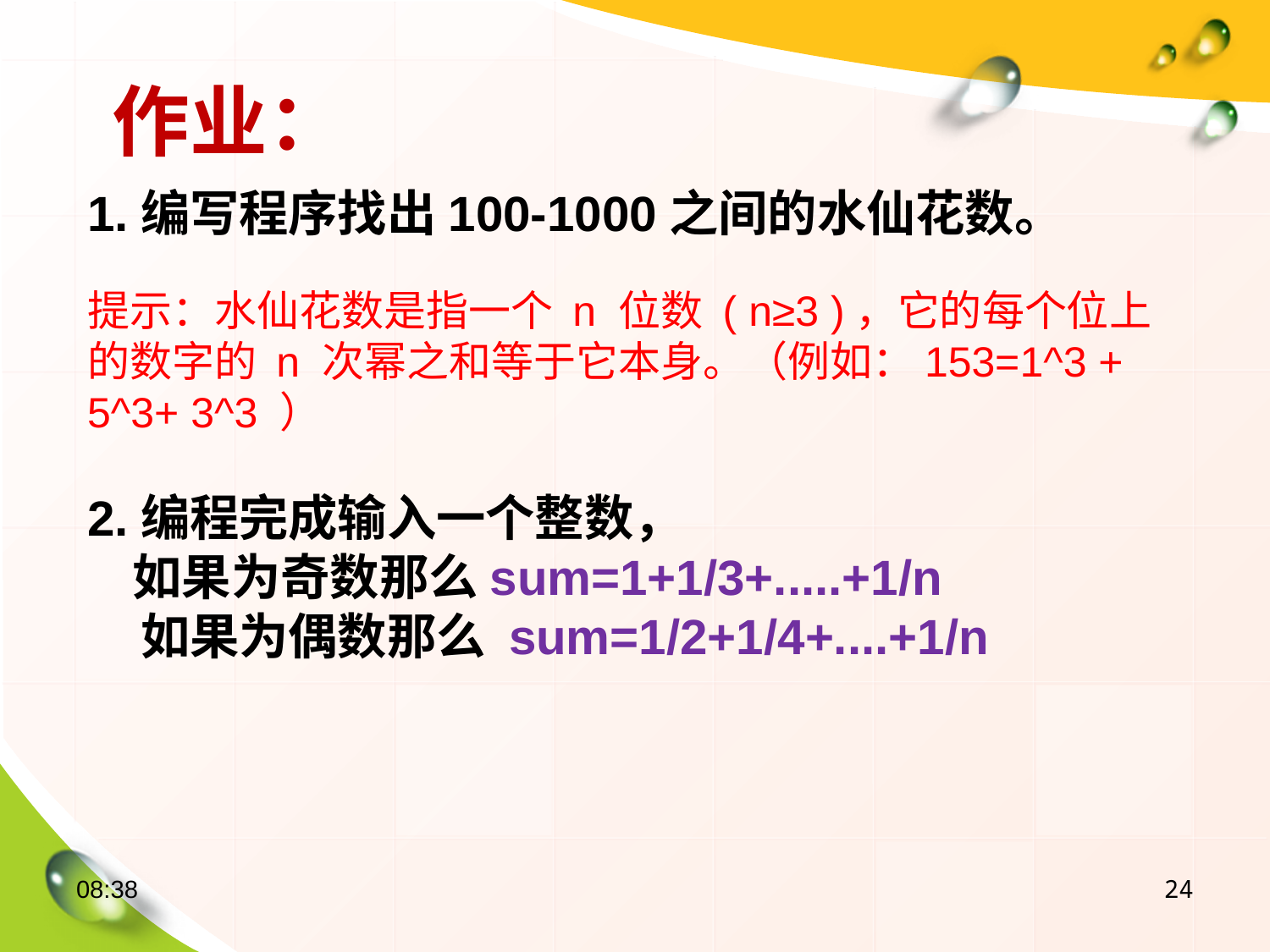

作业：
1.编写程序找出100-1000之间的水仙花数。

提示：水仙花数是指一个 n 位数 ( n≥3 )，它的每个位上的数字的 n 次幂之和等于它本身。（例如：153=1^3 + 5^3+ 3^3 ）

2.编程完成输入一个整数，
   如果为奇数那么sum=1+1/3+.....+1/n
   如果为偶数那么 sum=1/2+1/4+....+1/n

08:38
24